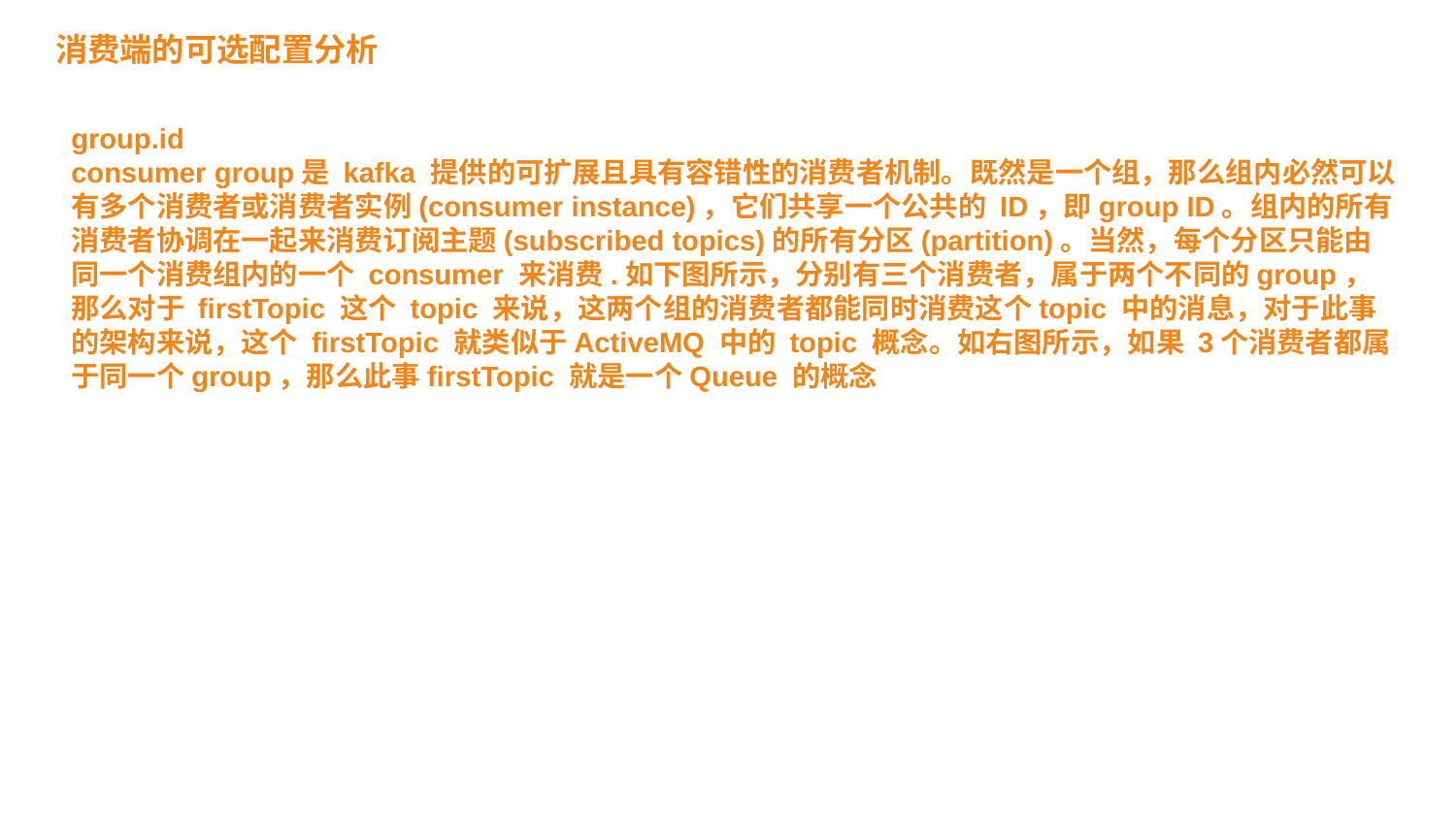

消费端的可选配置分析
group.id
consumer group是 kafka 提供的可扩展且具有容错性的消费者机制。既然是一个组，那么组内必然可以有多个消费者或消费者实例(consumer instance)，它们共享一个公共的 ID，即group ID。组内的所有消费者协调在一起来消费订阅主题(subscribed topics)的所有分区(partition)。当然，每个分区只能由同一个消费组内的一个 consumer 来消费.如下图所示，分别有三个消费者，属于两个不同的group，那么对于 firstTopic 这个 topic 来说，这两个组的消费者都能同时消费这个topic 中的消息，对于此事的架构来说，这个 firstTopic 就类似于ActiveMQ 中的 topic 概念。如右图所示，如果 3个消费者都属于同一个group，那么此事firstTopic 就是一个Queue 的概念